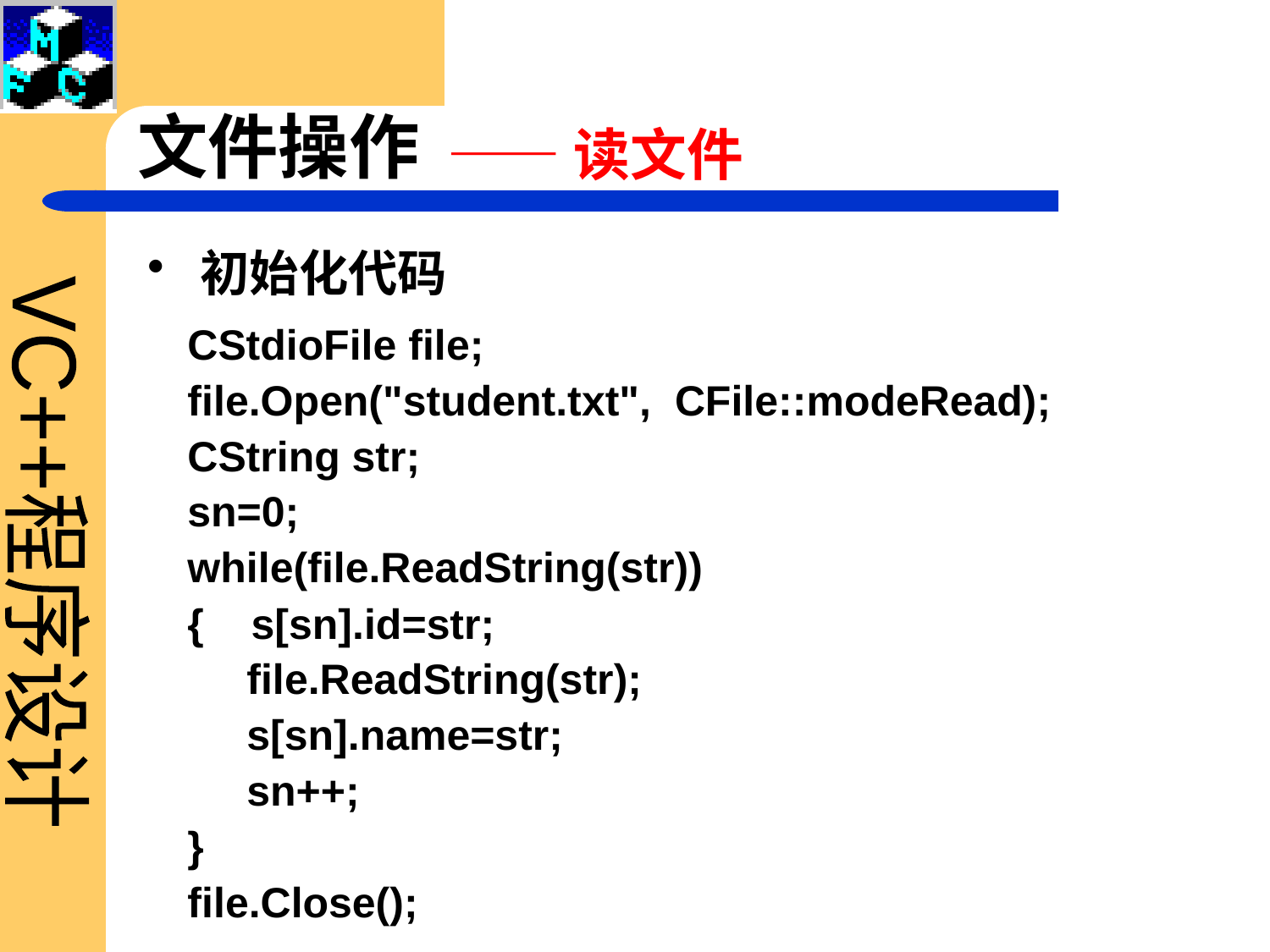

——读文件
文件操作
 初始化代码
CStdioFile file;
file.Open("student.txt",  CFile::modeRead);
CString str;
sn=0;
while(file.ReadString(str))
{    s[sn].id=str;
     file.ReadString(str);
     s[sn].name=str;
     sn++;
}
file.Close();